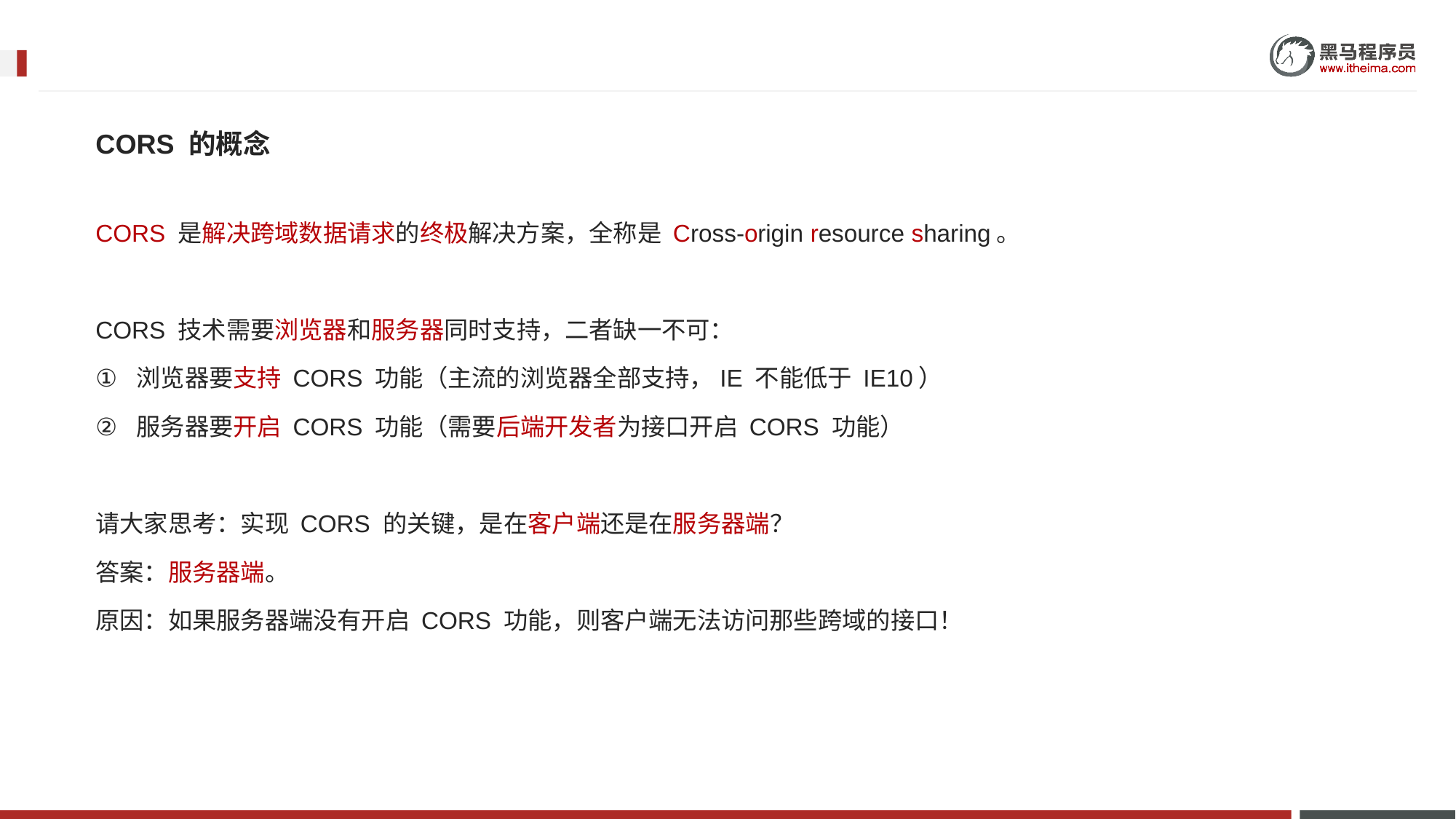

CORS 的概念
CORS 是解决跨域数据请求的终极解决方案，全称是 Cross-origin resource sharing。

CORS 技术需要浏览器和服务器同时支持，二者缺一不可：
浏览器要支持 CORS 功能（主流的浏览器全部支持，IE 不能低于 IE10）
服务器要开启 CORS 功能（需要后端开发者为接口开启 CORS 功能）

请大家思考：实现 CORS 的关键，是在客户端还是在服务器端？
答案：服务器端。
原因：如果服务器端没有开启 CORS 功能，则客户端无法访问那些跨域的接口！